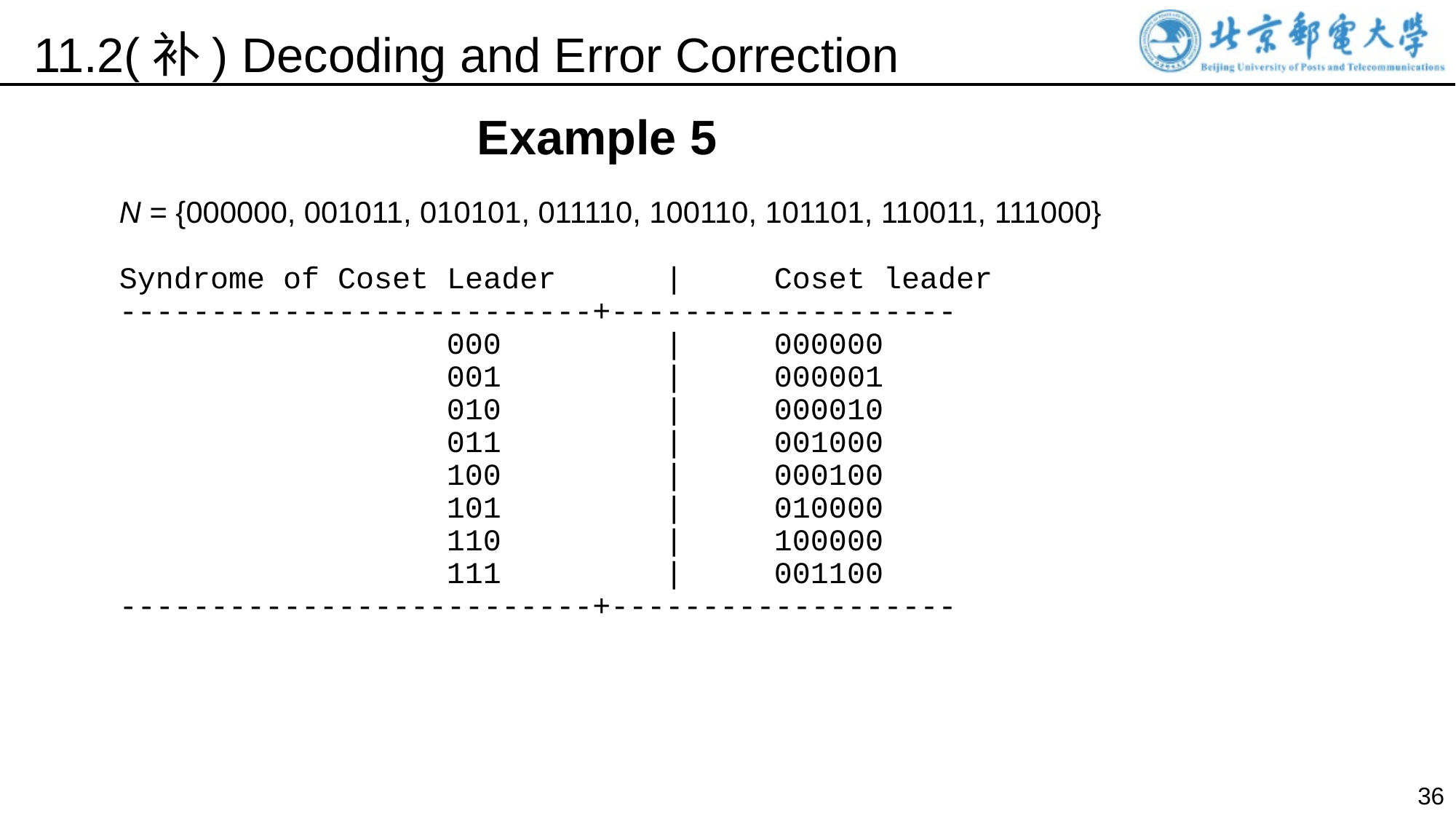

11.2(补) Decoding and Error Correction
Example 5
N = {000000, 001011, 010101, 011110, 100110, 101101, 110011, 111000}

Syndrome of Coset Leader	|	Coset leader
--------------------------+-------------------
			000		|	000000
			001		|	000001
			010		|	000010
			011		|	001000
			100		|	000100
			101		|	010000
			110		|	100000
			111		|	001100
--------------------------+-------------------